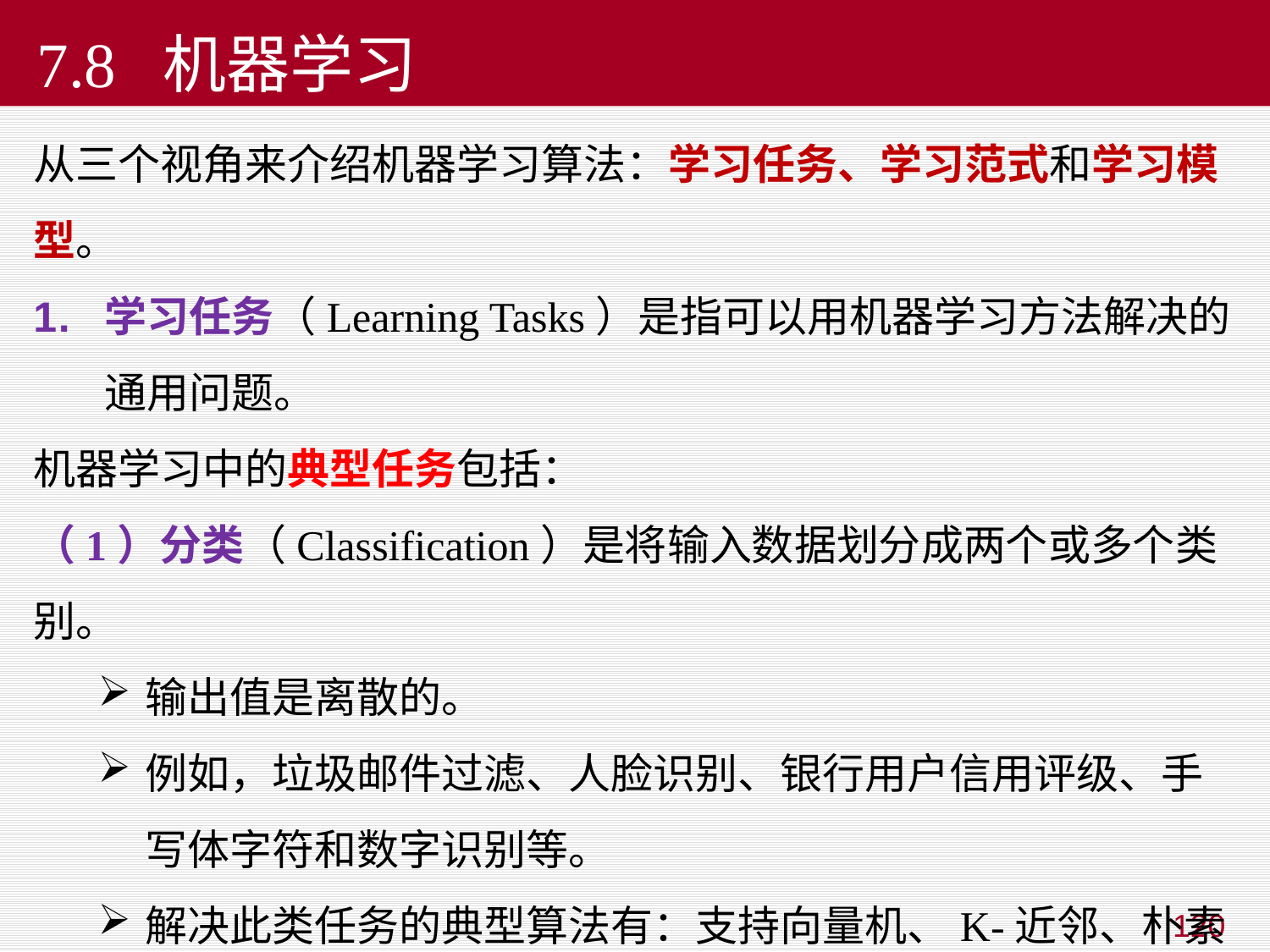

7.8  机器学习
从三个视角来介绍机器学习算法：学习任务、学习范式和学习模型。
学习任务（Learning Tasks）是指可以用机器学习方法解决的通用问题。
机器学习中的典型任务包括：
（1）分类（Classification）是将输入数据划分成两个或多个类别。
输出值是离散的。
例如，垃圾邮件过滤、人脸识别、银行用户信用评级、手写体字符和数字识别等。
解决此类任务的典型算法有：支持向量机、K-近邻、朴素贝叶斯、决策树、逻辑回归算法等。

120